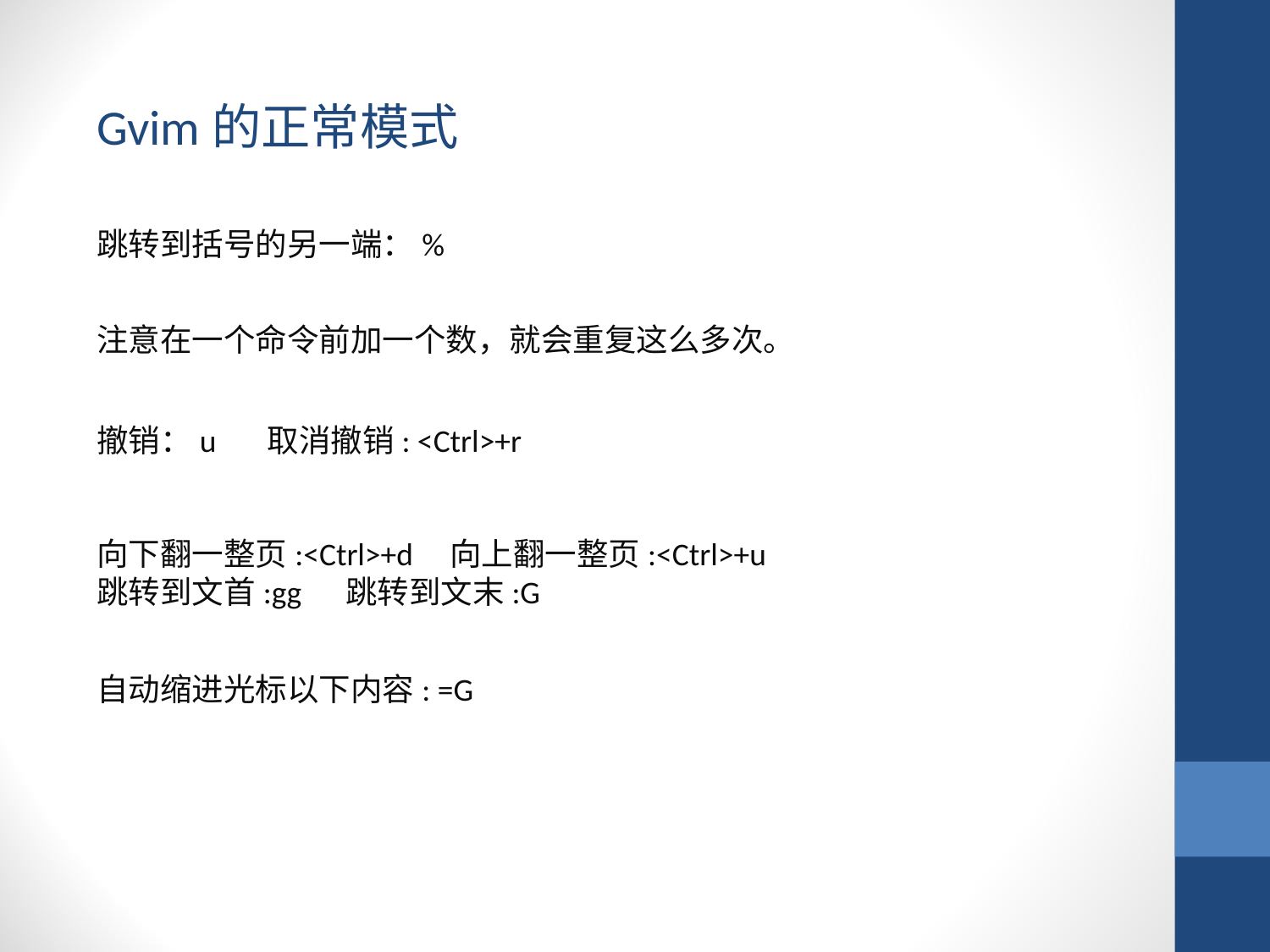

Gvim的正常模式
跳转到括号的另一端：%
注意在一个命令前加一个数，就会重复这么多次。
撤销：u      取消撤销: <Ctrl>+r
向下翻一整页:<Ctrl>+d    向上翻一整页:<Ctrl>+u
跳转到文首:gg     跳转到文末:G
自动缩进光标以下内容: =G